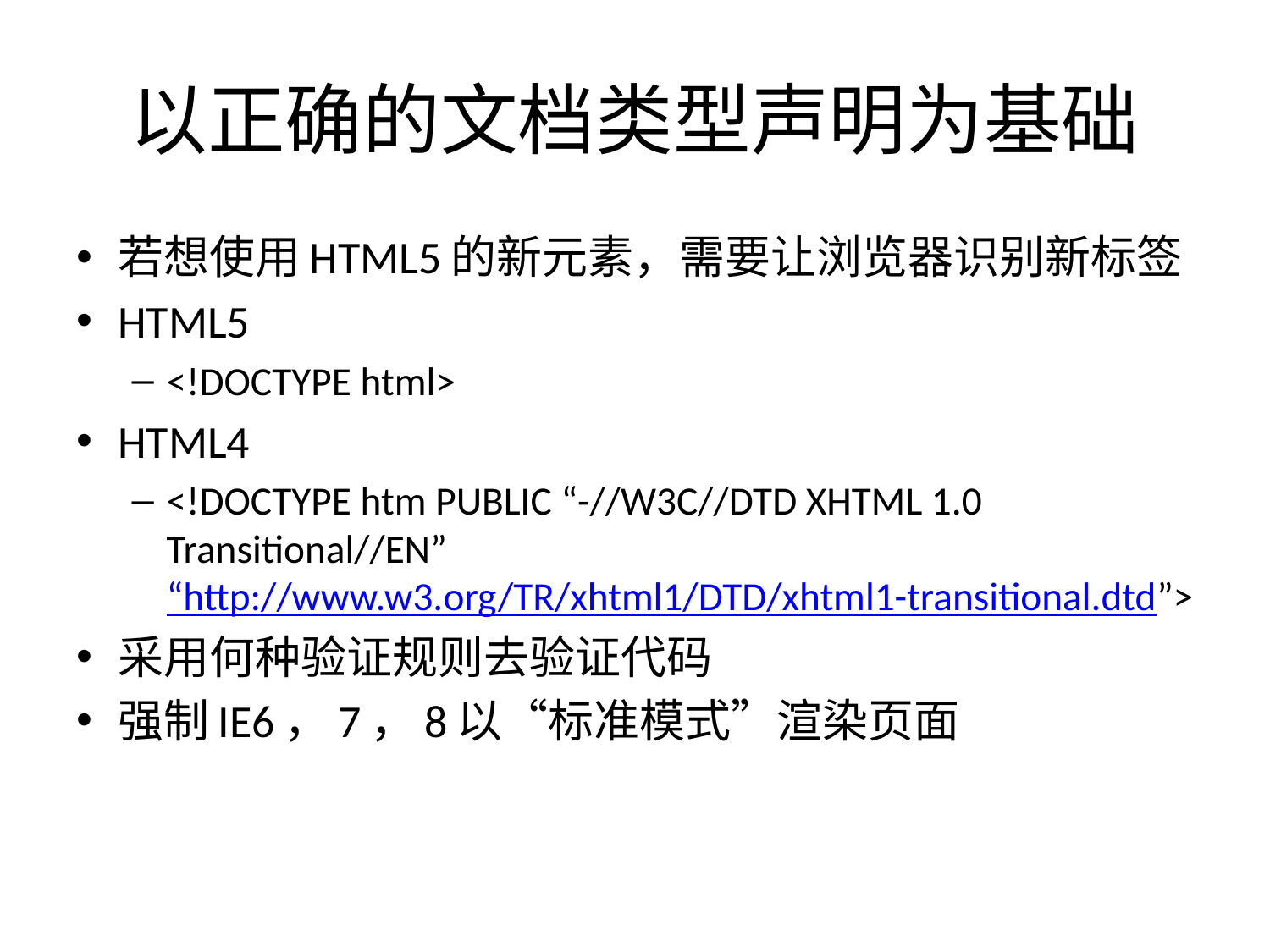

# 以正确的文档类型声明为基础
若想使用HTML5的新元素，需要让浏览器识别新标签
HTML5
<!DOCTYPE html>
HTML4
<!DOCTYPE htm PUBLIC “-//W3C//DTD XHTML 1.0 Transitional//EN” “http://www.w3.org/TR/xhtml1/DTD/xhtml1-transitional.dtd”>
采用何种验证规则去验证代码
强制IE6，7，8以“标准模式”渲染页面